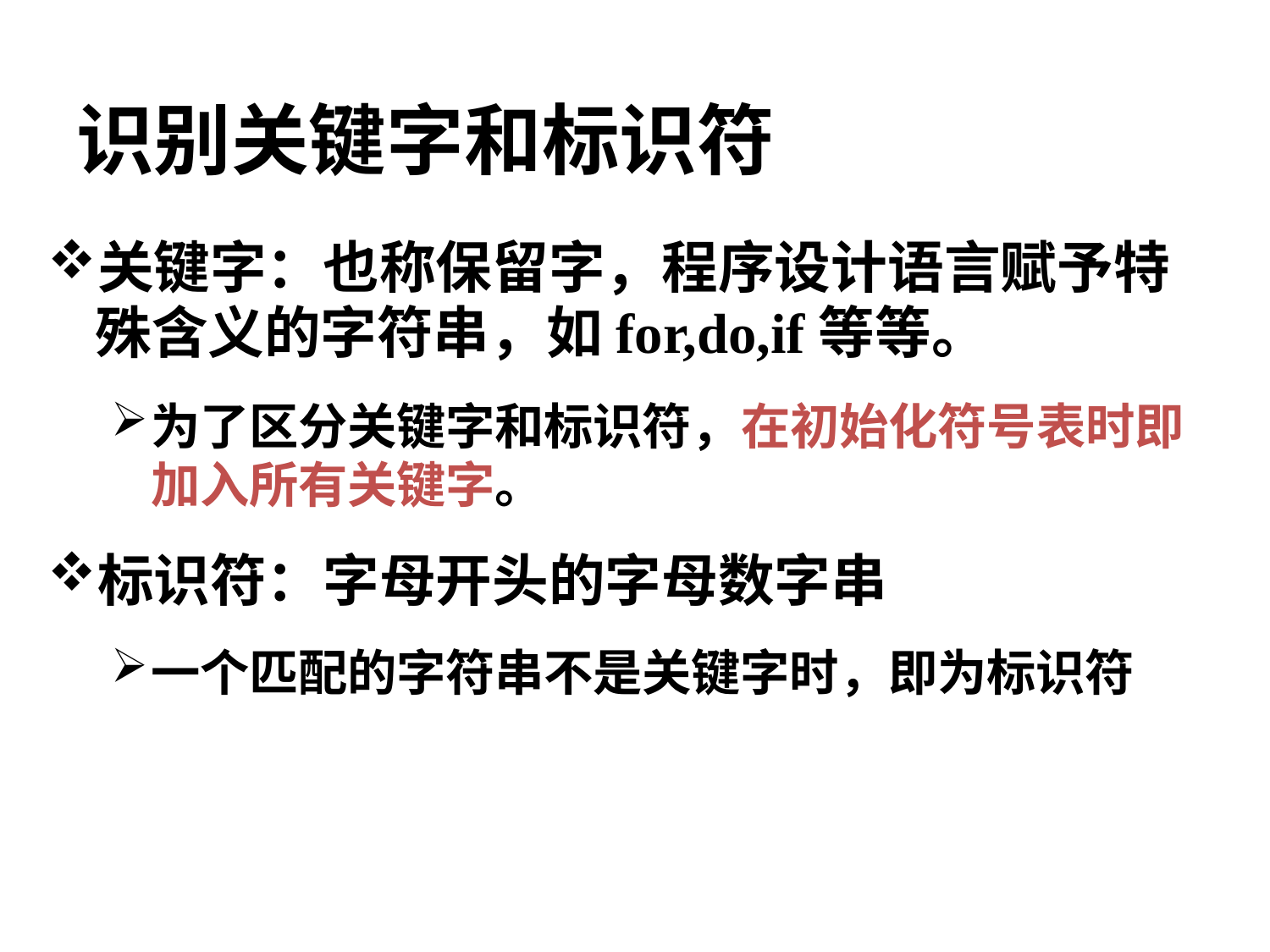

# 识别关键字和标识符
关键字：也称保留字，程序设计语言赋予特 殊含义的字符串，如for,do,if等等。
为了区分关键字和标识符，在初始化符号表时即 加入所有关键字。
标识符：字母开头的字母数字串
一个匹配的字符串不是关键字时，即为标识符